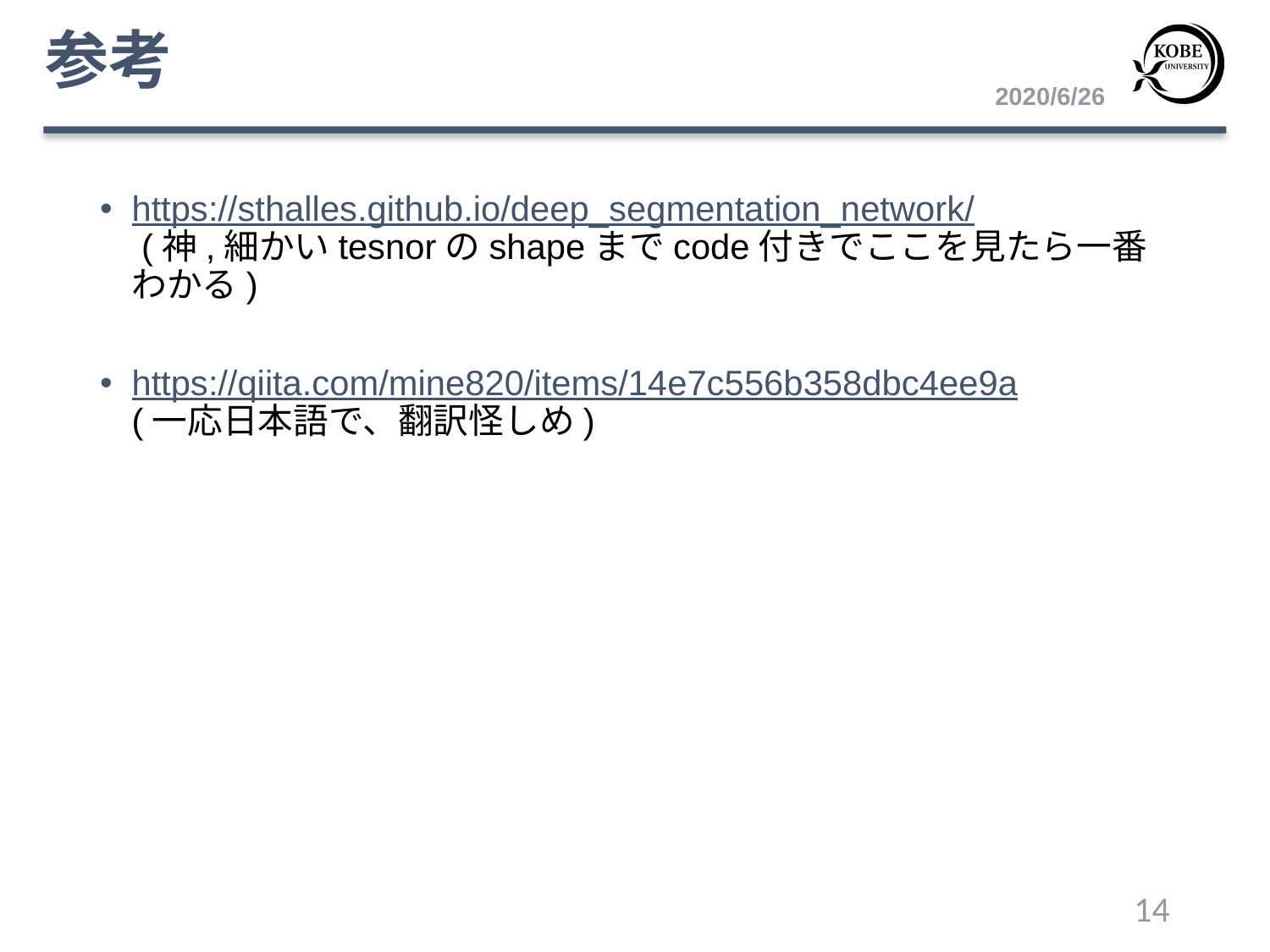

# 参考
2020/6/26
https://sthalles.github.io/deep_segmentation_network/
 (神,細かいtesnorのshapeまでcode付きでここを見たら一番わかる)
https://qiita.com/mine820/items/14e7c556b358dbc4ee9a
(一応日本語で、翻訳怪しめ)

14